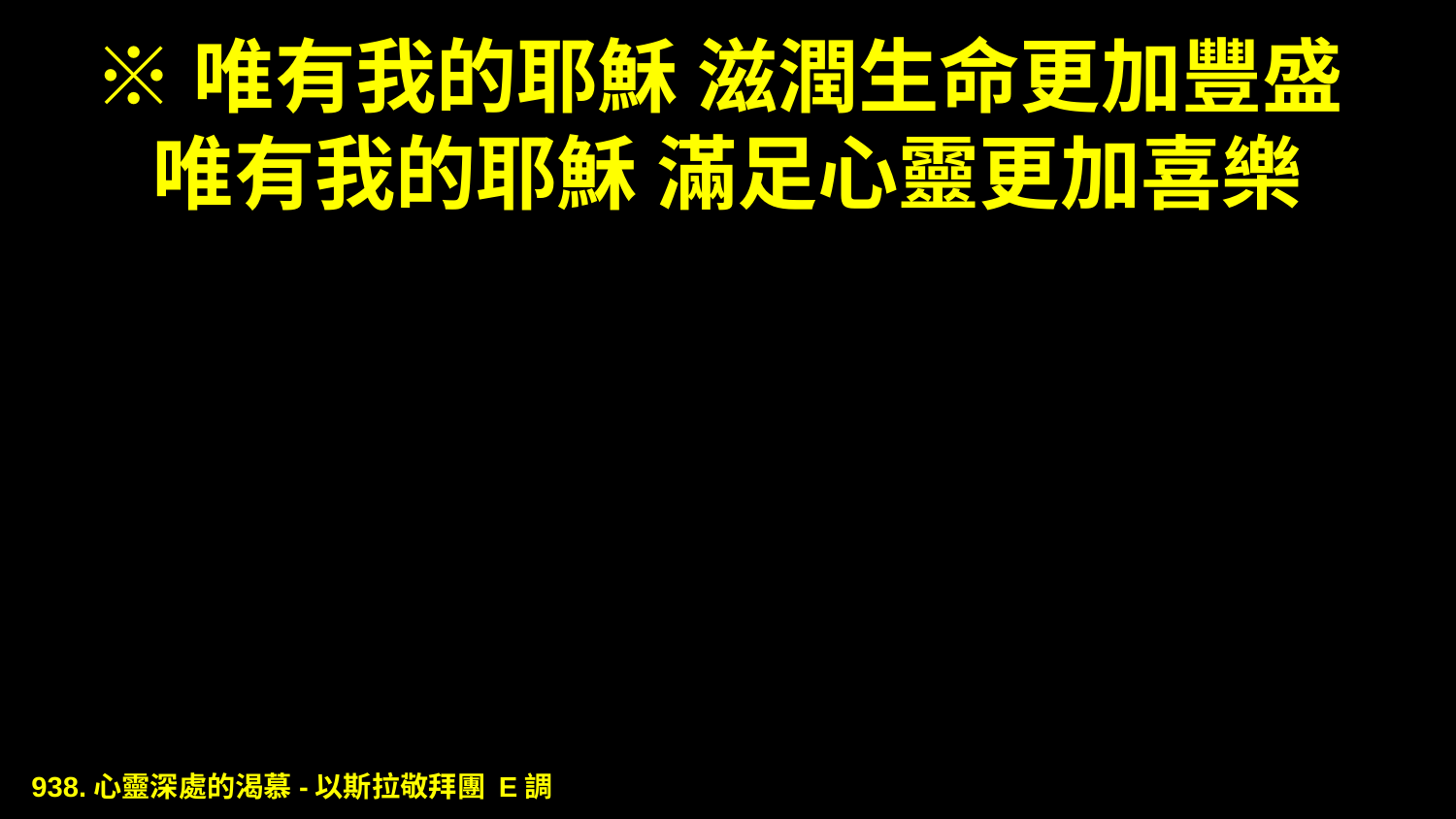

# ※唯有我的耶穌 滋潤生命更加豐盛 唯有我的耶穌 滿足心靈更加喜樂
938.心靈深處的渴慕-以斯拉敬拜團 E調